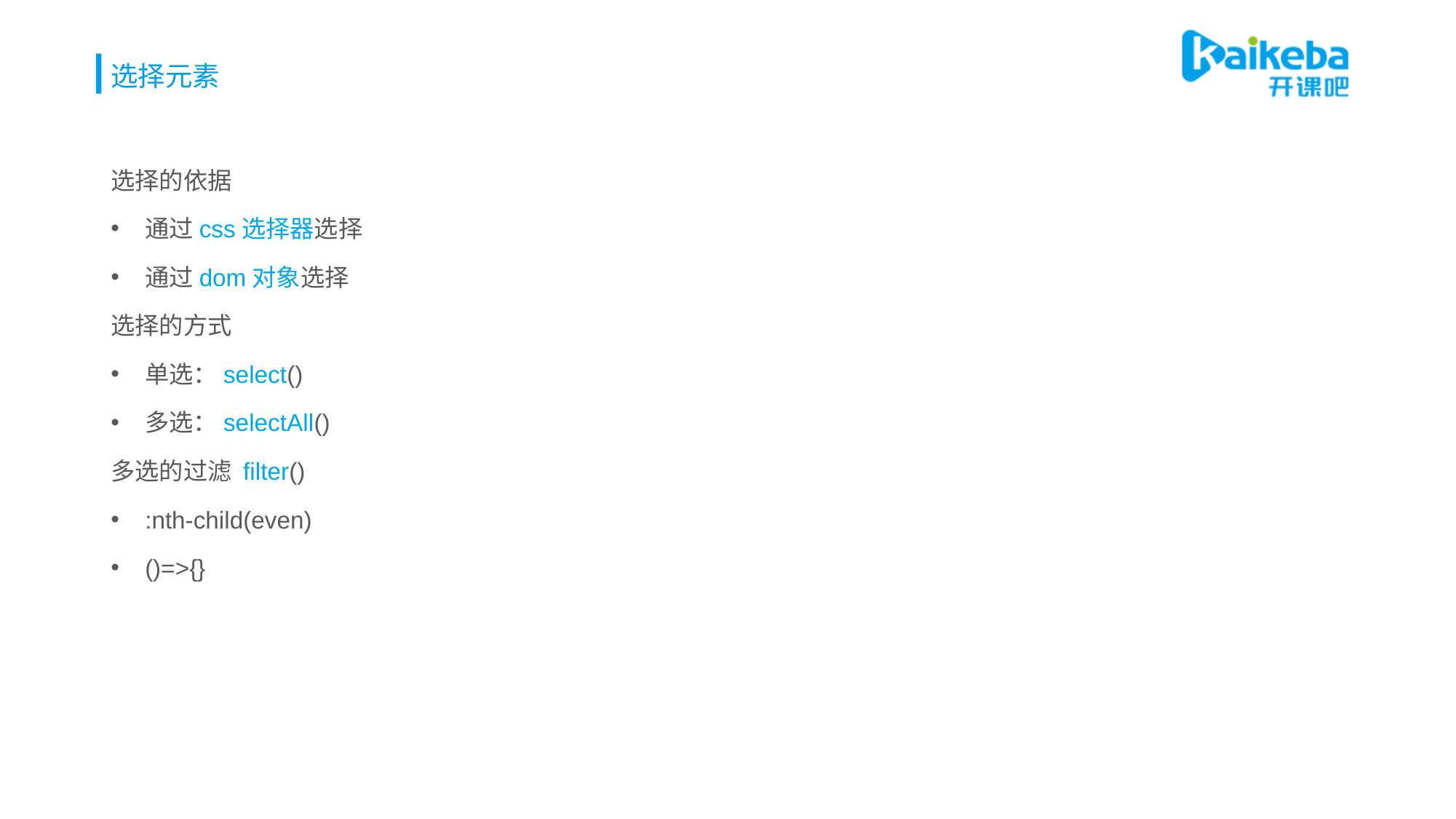

# 选择元素
选择的依据
通过css选择器选择
通过dom对象选择
选择的方式
单选：select()
多选：selectAll()
多选的过滤 filter()
:nth-child(even)
()=>{}